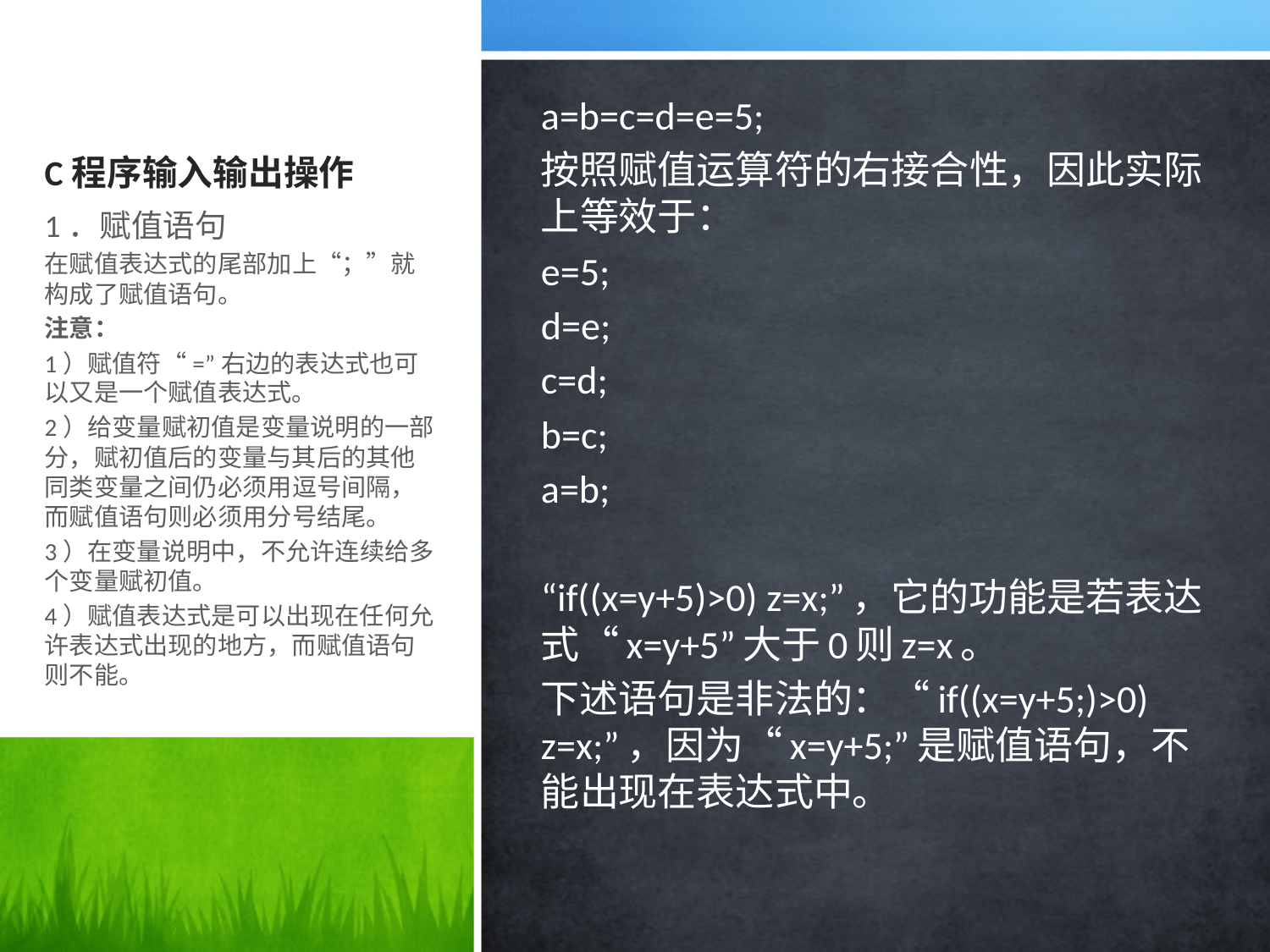

# C程序输入输出操作
a=b=c=d=e=5;
按照赋值运算符的右接合性，因此实际上等效于：
e=5;
d=e;
c=d;
b=c;
a=b;

“if((x=y+5)>0) z=x;”，它的功能是若表达式“x=y+5”大于0则z=x。
下述语句是非法的：“if((x=y+5;)>0) z=x;”，因为“x=y+5;”是赋值语句，不能出现在表达式中。

1．赋值语句
在赋值表达式的尾部加上“；”就构成了赋值语句。
注意：
1）赋值符“=”右边的表达式也可以又是一个赋值表达式。
2）给变量赋初值是变量说明的一部分，赋初值后的变量与其后的其他同类变量之间仍必须用逗号间隔，而赋值语句则必须用分号结尾。
3）在变量说明中，不允许连续给多个变量赋初值。
4）赋值表达式是可以出现在任何允许表达式出现的地方，而赋值语句则不能。